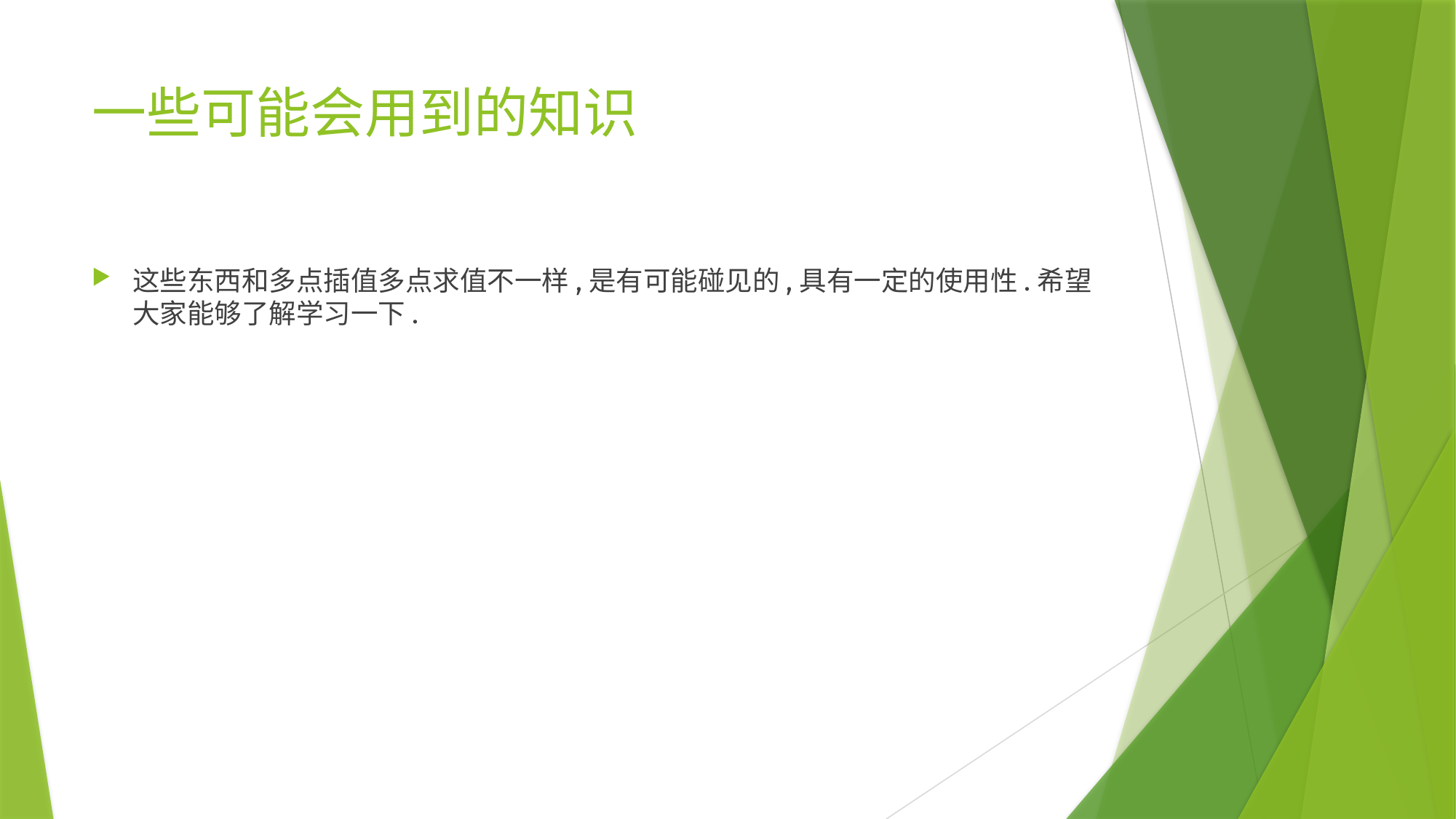

# 一些可能会用到的知识
这些东西和多点插值多点求值不一样,是有可能碰见的,具有一定的使用性.希望大家能够了解学习一下.